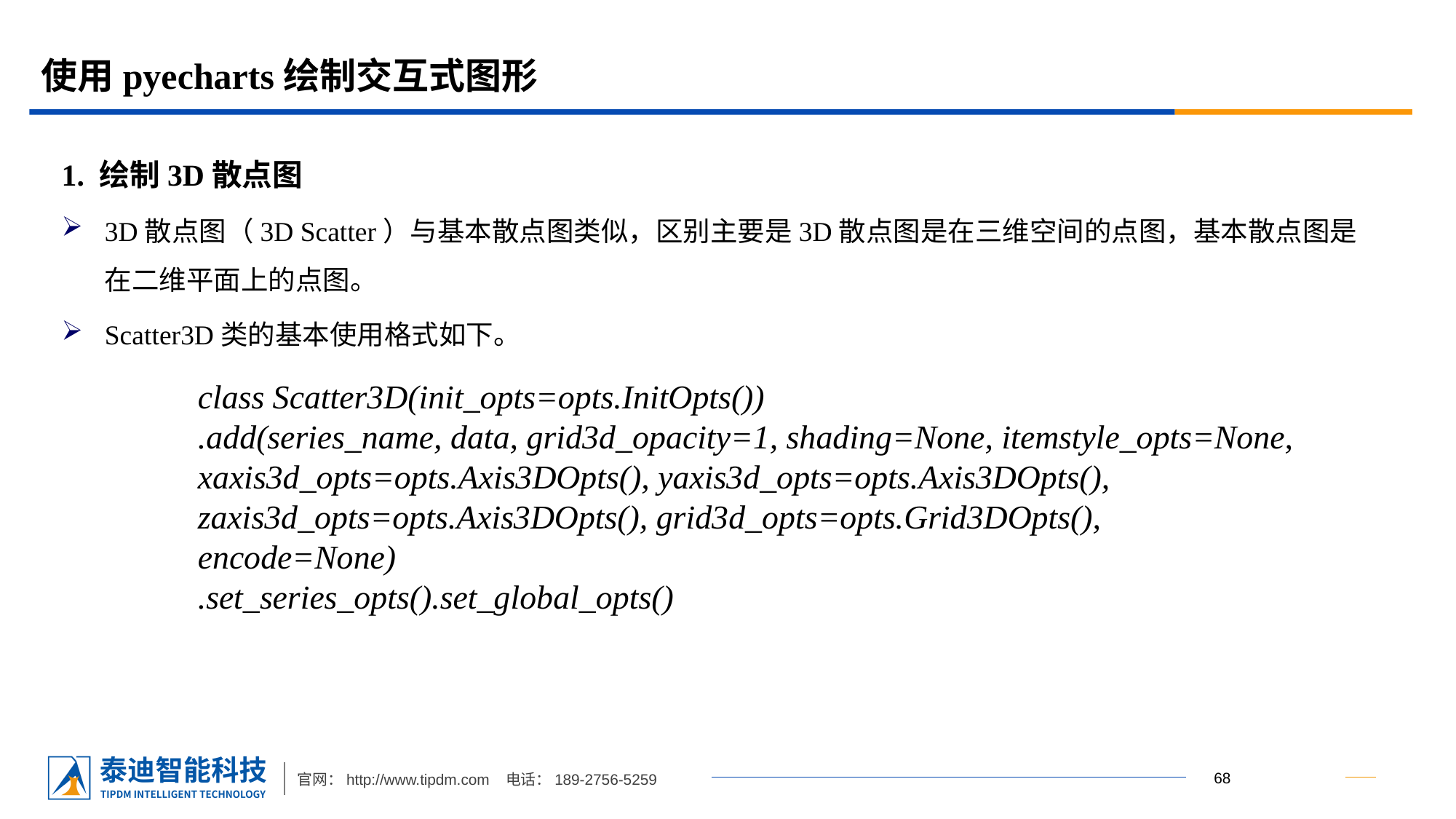

# 使用pyecharts绘制交互式图形
1. 绘制3D散点图
3D散点图（3D Scatter）与基本散点图类似，区别主要是3D散点图是在三维空间的点图，基本散点图是在二维平面上的点图。
Scatter3D类的基本使用格式如下。

class Scatter3D(init_opts=opts.InitOpts())
.add(series_name, data, grid3d_opacity=1, shading=None, itemstyle_opts=None, xaxis3d_opts=opts.Axis3DOpts(), yaxis3d_opts=opts.Axis3DOpts(), zaxis3d_opts=opts.Axis3DOpts(), grid3d_opts=opts.Grid3DOpts(), encode=None)
.set_series_opts().set_global_opts()